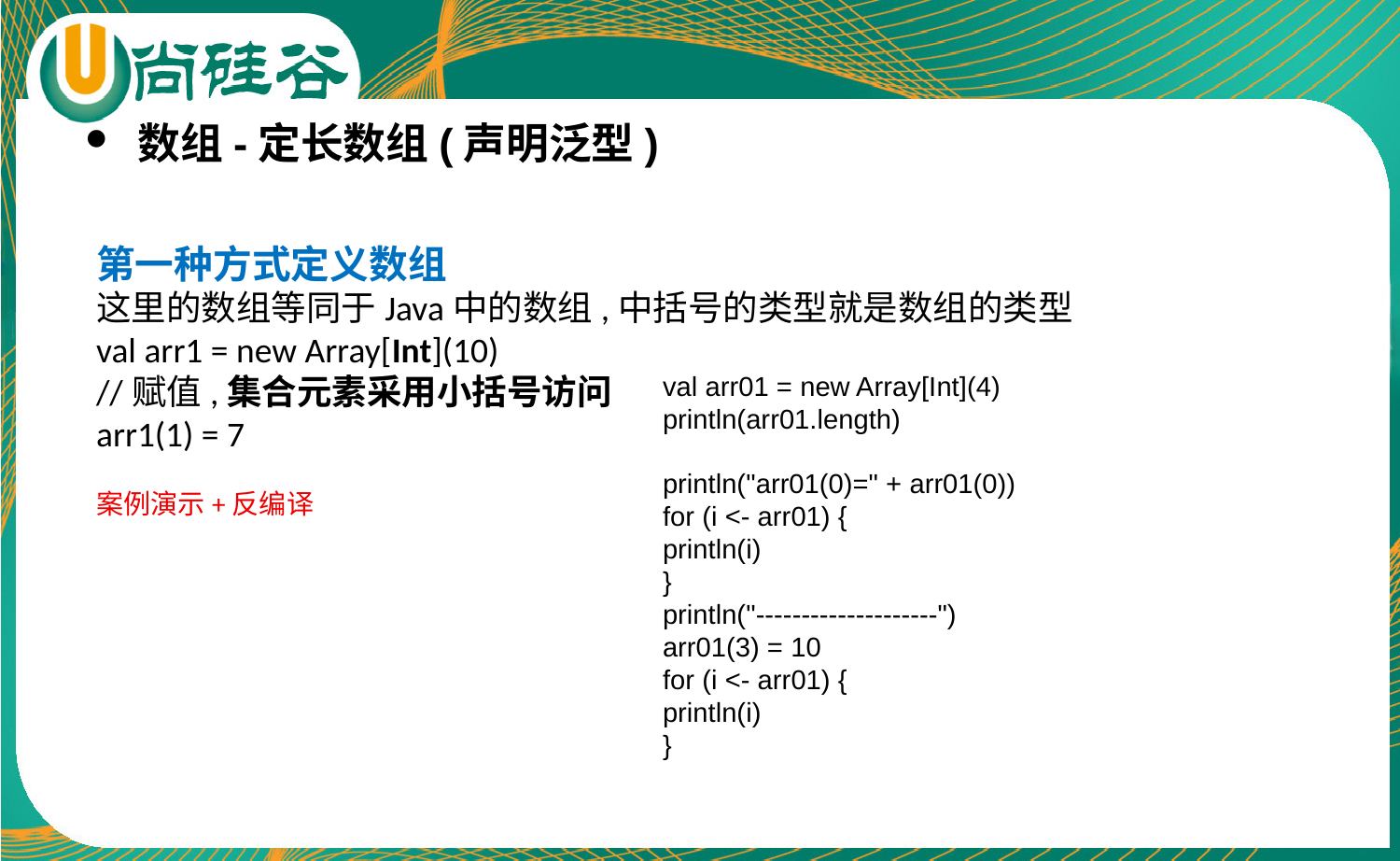

数组-定长数组(声明泛型)

第一种方式定义数组
这里的数组等同于Java中的数组,中括号的类型就是数组的类型
val arr1 = new Array[Int](10)
//赋值,集合元素采用小括号访问
arr1(1) = 7

案例演示+反编译

val arr01 = new Array[Int](4)
println(arr01.length)

println("arr01(0)=" + arr01(0))
for (i <- arr01) {
println(i)
}
println("--------------------")
arr01(3) = 10
for (i <- arr01) {
println(i)
}